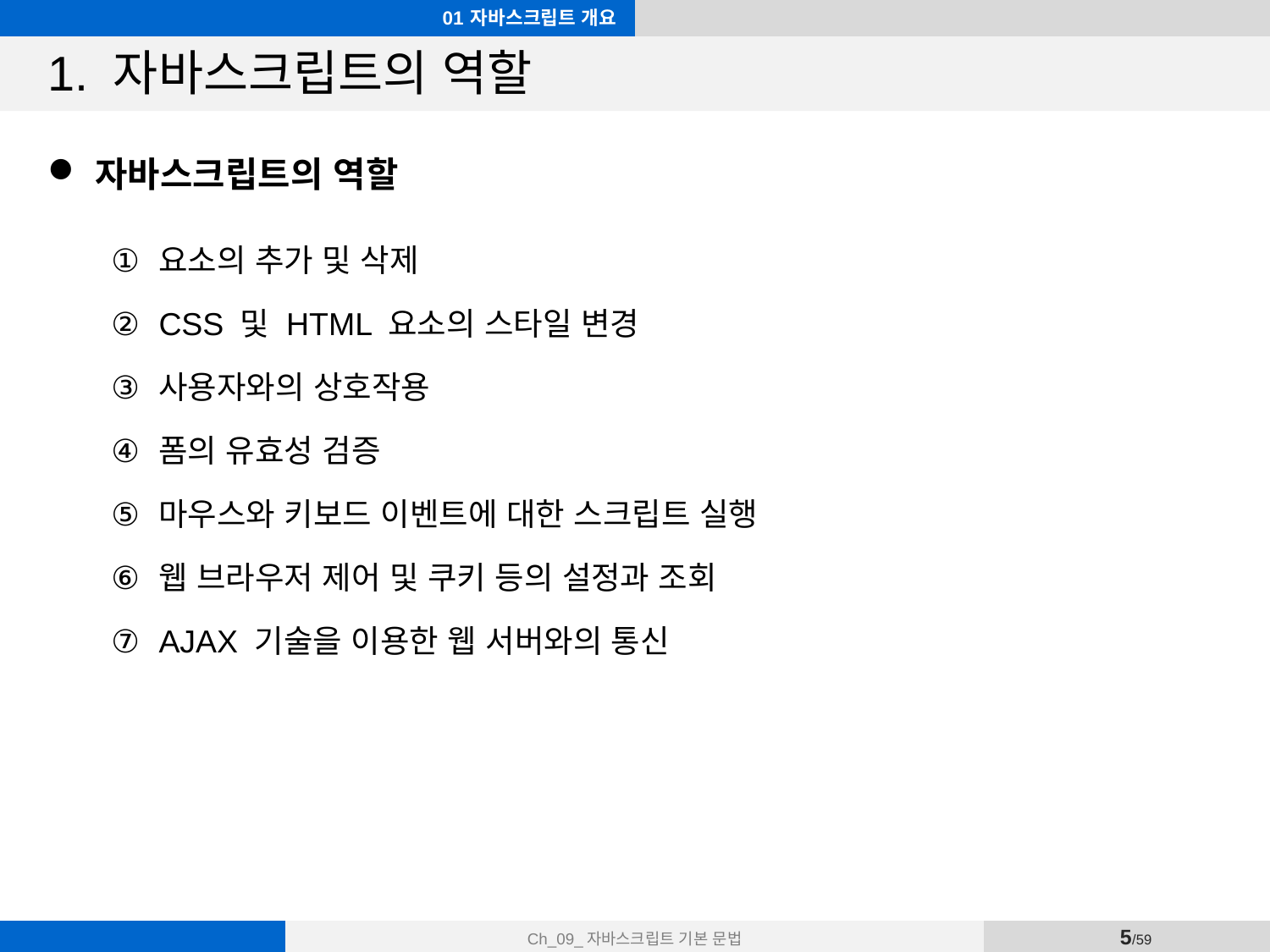

01 자바스크립트 개요
# 1. 자바스크립트의 역할
자바스크립트의 역할

요소의 추가 및 삭제
CSS 및 HTML 요소의 스타일 변경
사용자와의 상호작용
폼의 유효성 검증
마우스와 키보드 이벤트에 대한 스크립트 실행
웹 브라우저 제어 및 쿠키 등의 설정과 조회
AJAX 기술을 이용한 웹 서버와의 통신